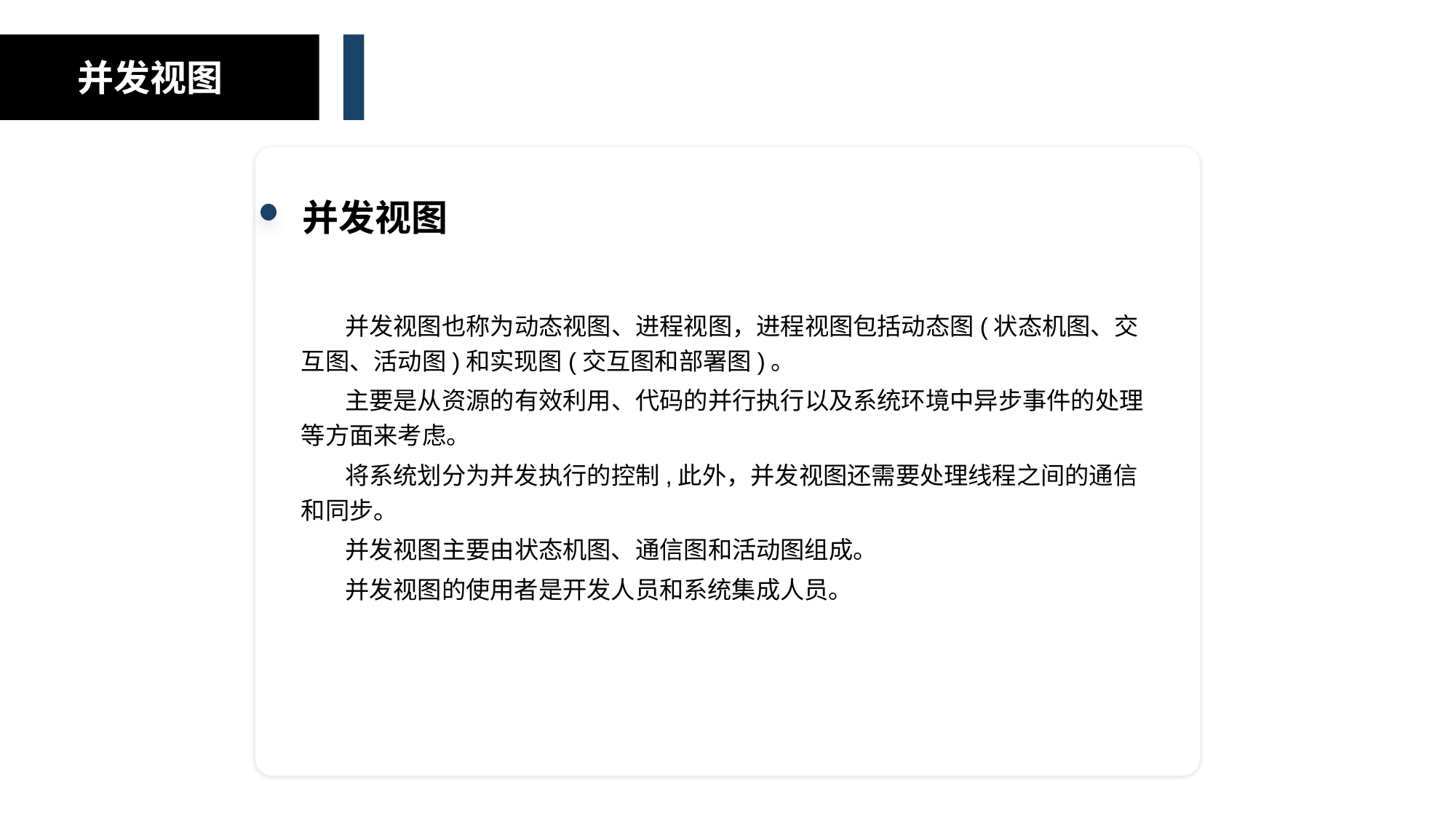

并发视图

并发视图
       并发视图也称为动态视图、进程视图，进程视图包括动态图(状态机图、交互图、活动图)和实现图(交互图和部署图)。
       主要是从资源的有效利用、代码的并行执行以及系统环境中异步事件的处理等方面来考虑。
       将系统划分为并发执行的控制,此外，并发视图还需要处理线程之间的通信和同步。
       并发视图主要由状态机图、通信图和活动图组成。
       并发视图的使用者是开发人员和系统集成人员。